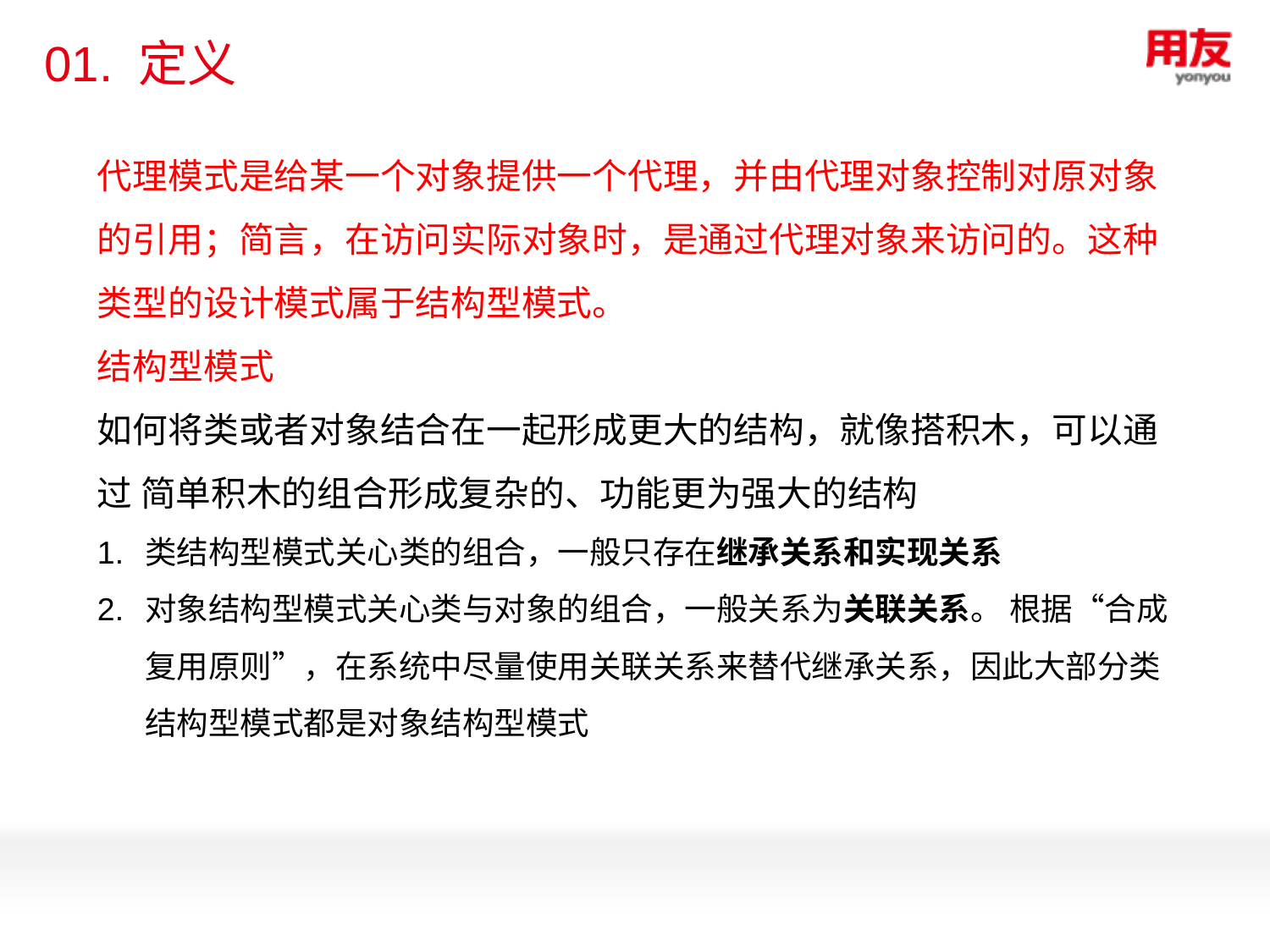

# 01. 定义
代理模式是给某一个对象提供一个代理，并由代理对象控制对原对象的引用；简言，在访问实际对象时，是通过代理对象来访问的。这种类型的设计模式属于结构型模式。
结构型模式
如何将类或者对象结合在一起形成更大的结构，就像搭积木，可以通过 简单积木的组合形成复杂的、功能更为强大的结构
类结构型模式关心类的组合，一般只存在继承关系和实现关系
对象结构型模式关心类与对象的组合，一般关系为关联关系。 根据“合成复用原则”，在系统中尽量使用关联关系来替代继承关系，因此大部分类结构型模式都是对象结构型模式